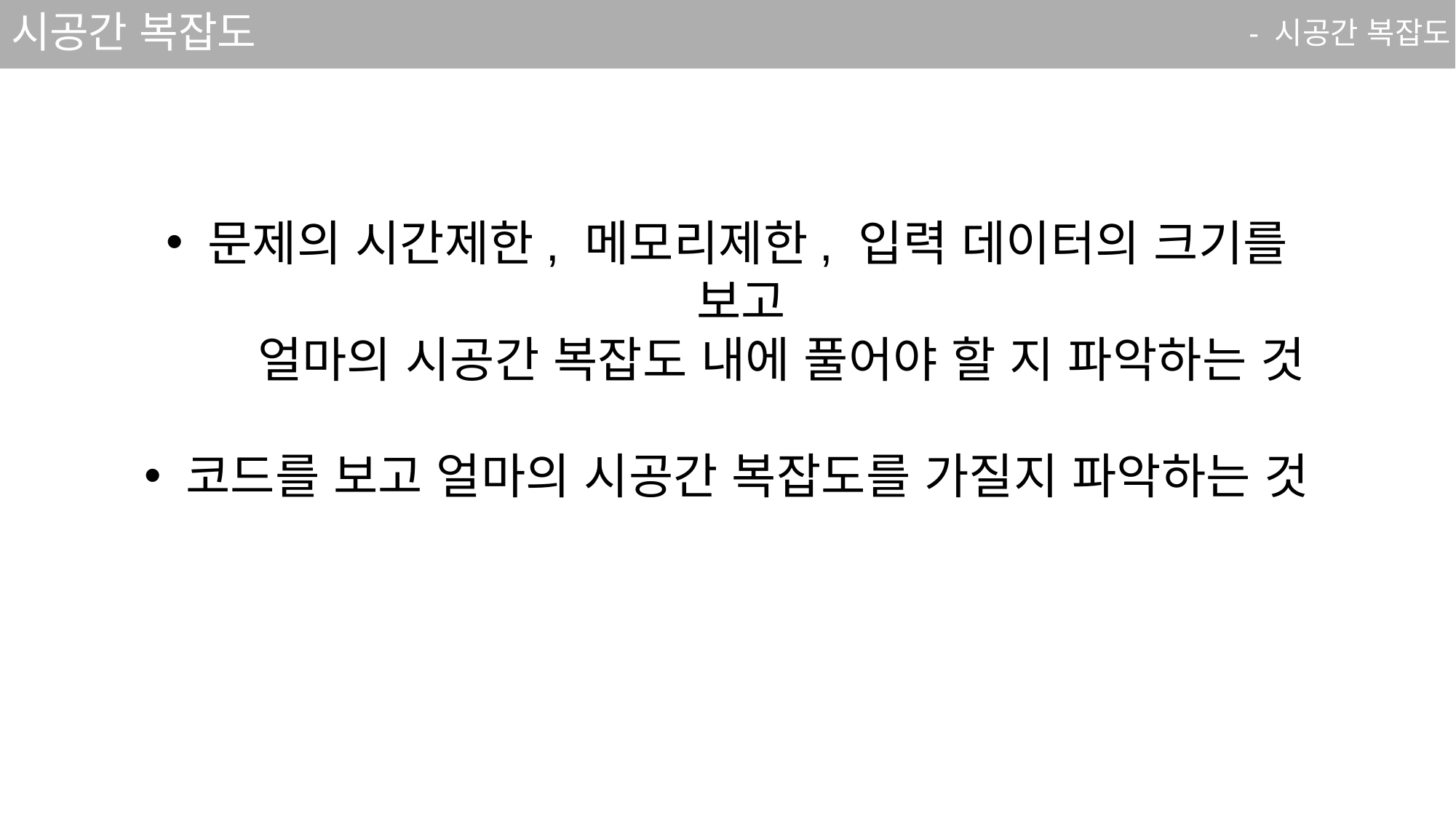

# 시공간 복잡도
- 시공간 복잡도
문제의 시간제한, 메모리제한, 입력 데이터의 크기를 보고
	얼마의 시공간 복잡도 내에 풀어야 할 지 파악하는 것

코드를 보고 얼마의 시공간 복잡도를 가질지 파악하는 것